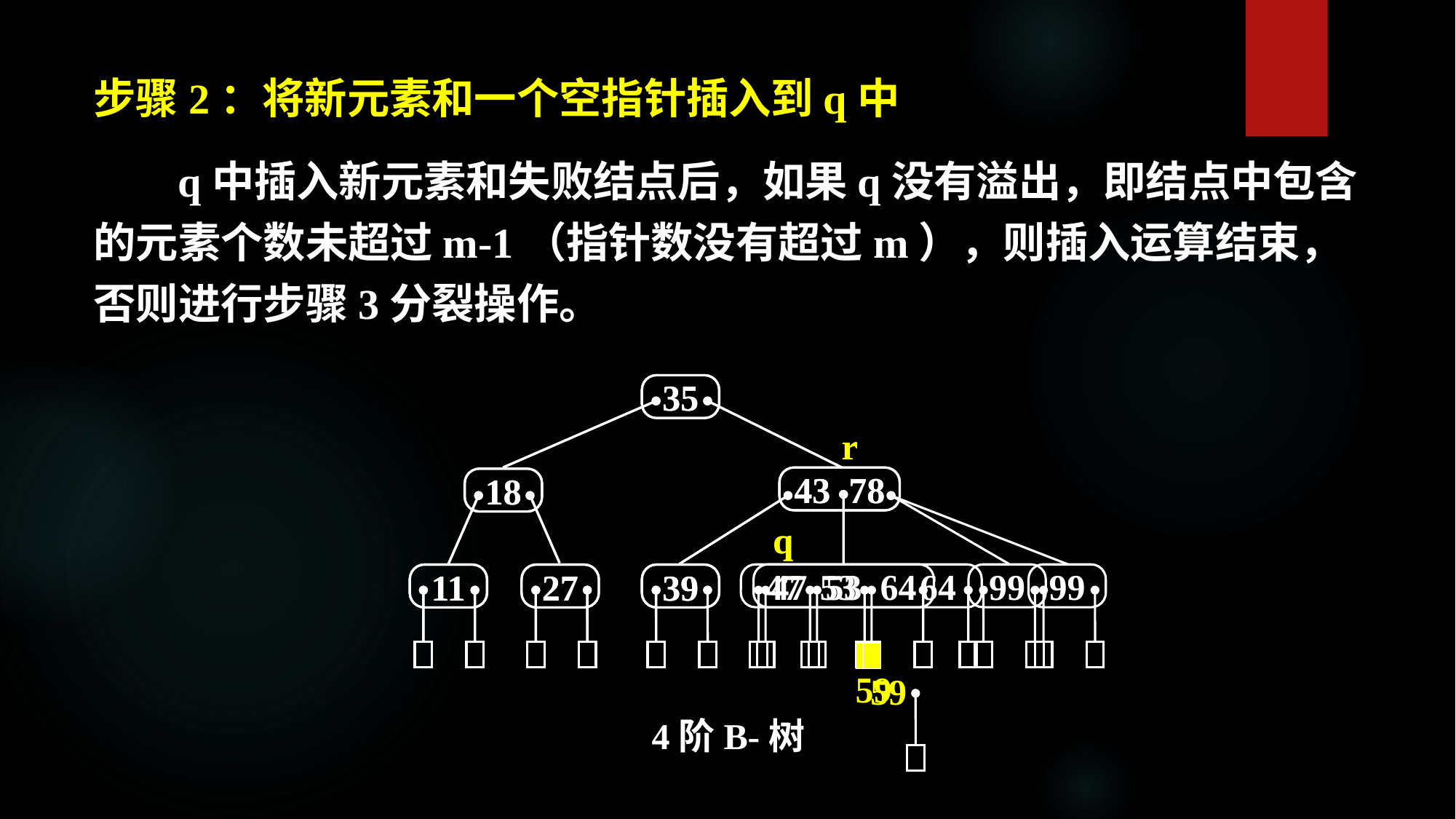

步骤2：将新元素和一个空指针插入到q中
        q中插入新元素和失败结点后，如果q没有溢出，即结点中包含的元素个数未超过m-1（指针数没有超过m），则插入运算结束，否则进行步骤3分裂操作。
35

r
43  78
18

q
 47  53       64
99
11
27
39

35

r
43  78
18

q
47  53  64
99
11
27
39

59
59

4阶B-树